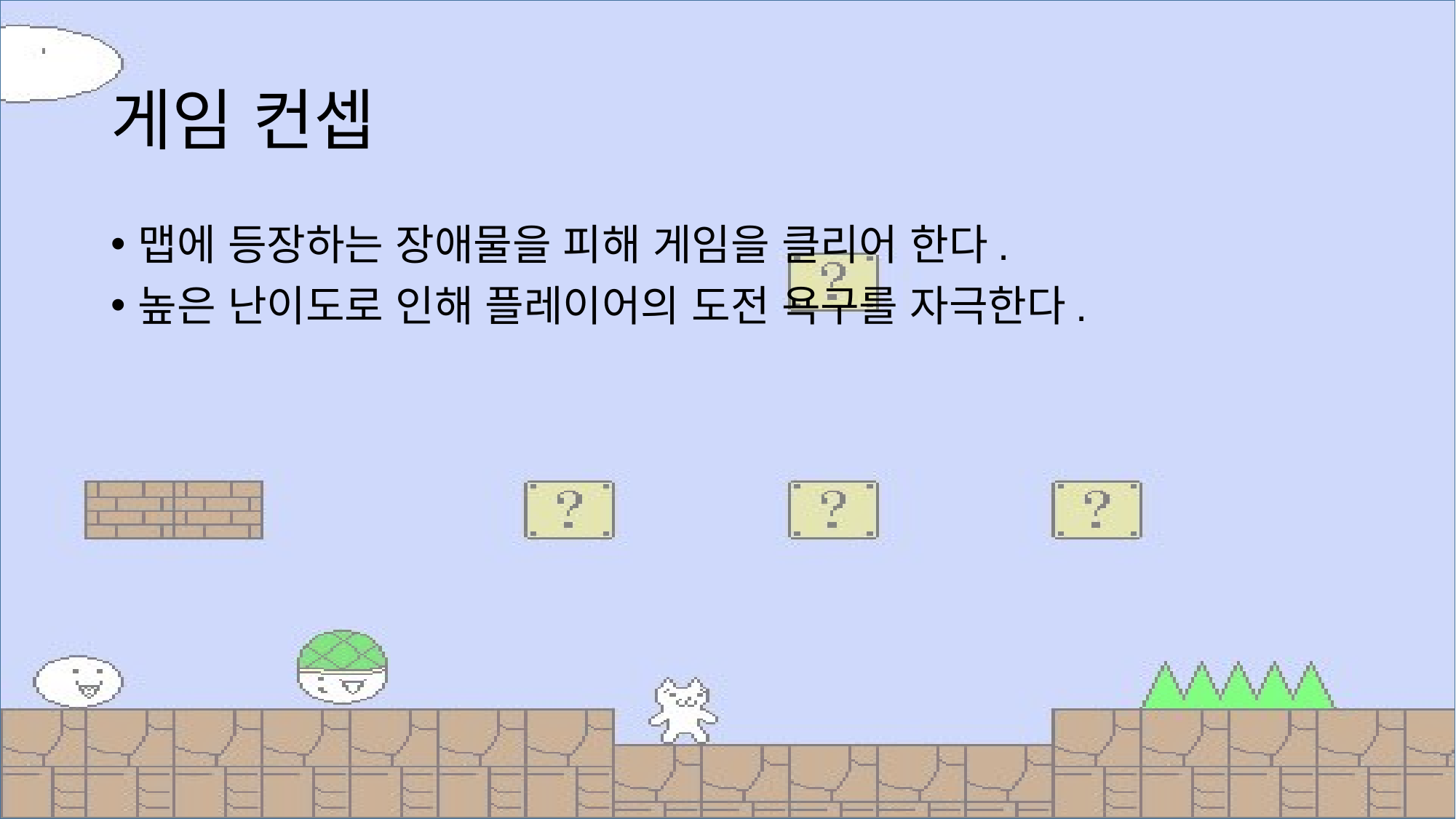

# 게임 컨셉
맵에 등장하는 장애물을 피해 게임을 클리어 한다.
높은 난이도로 인해 플레이어의 도전 욕구를 자극한다.